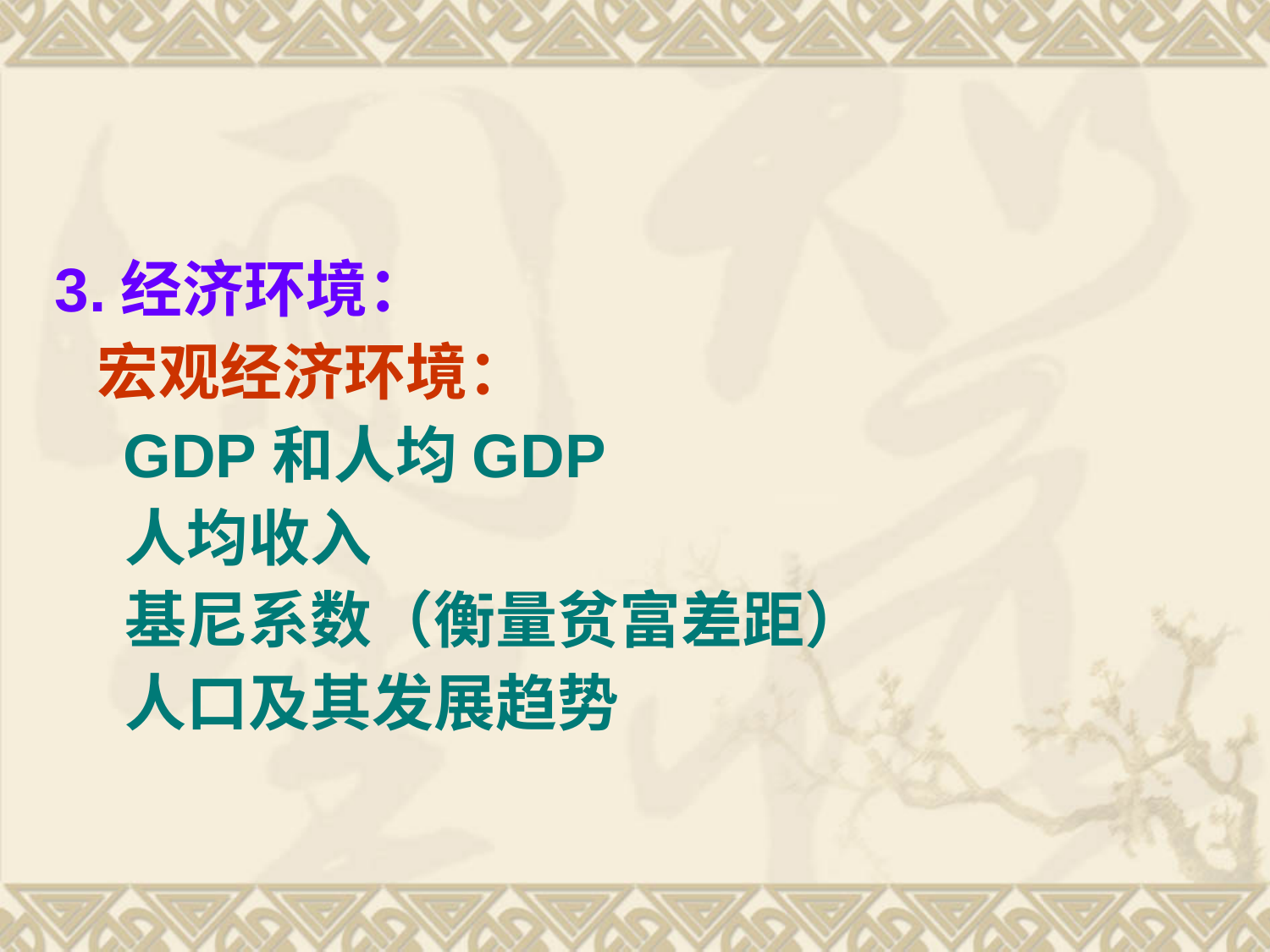

#
3.经济环境：
  宏观经济环境：
    GDP和人均GDP
    人均收入
    基尼系数（衡量贫富差距）
    人口及其发展趋势